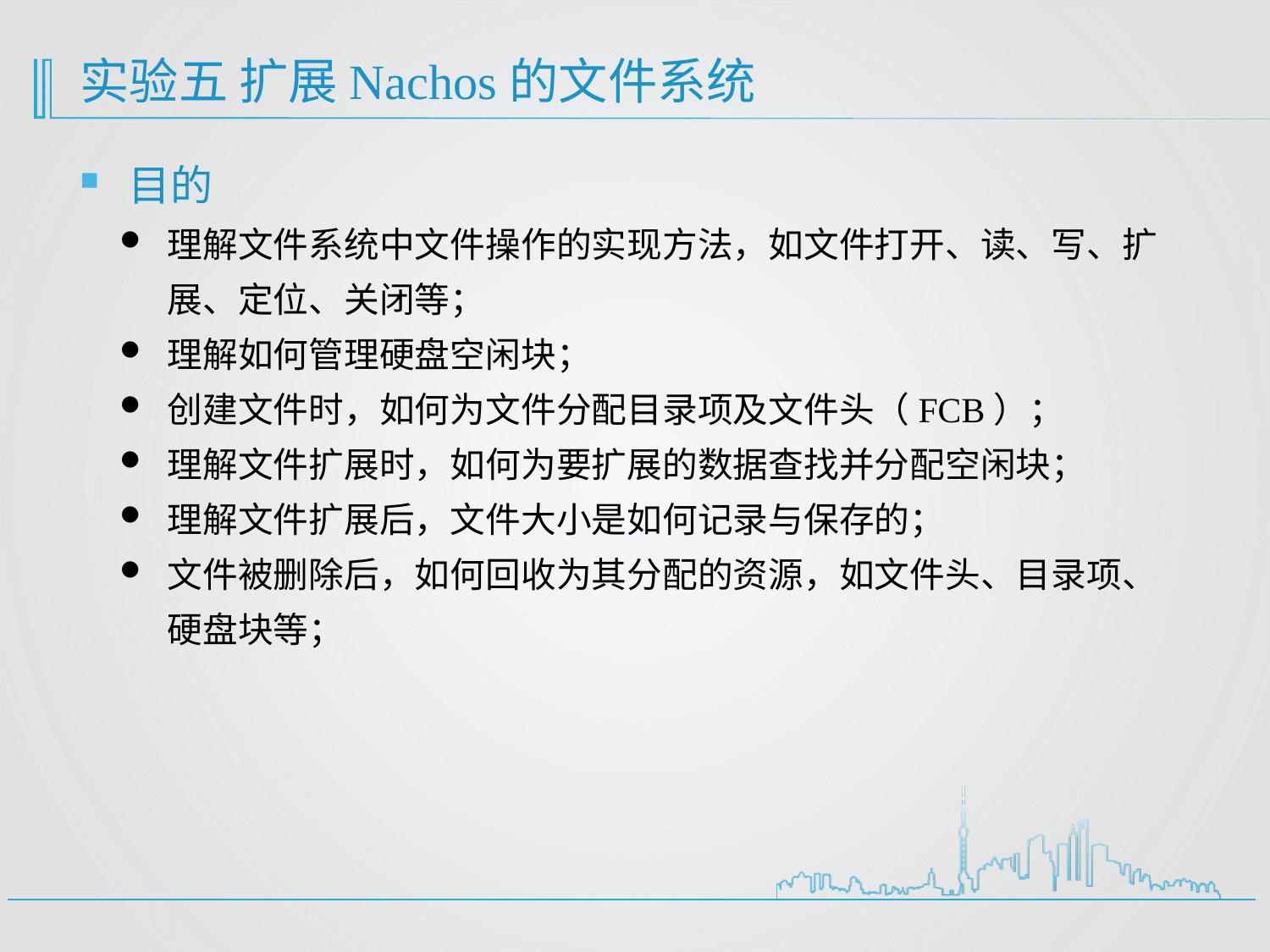

# 实验五 扩展Nachos的文件系统
目的
理解文件系统中文件操作的实现方法，如文件打开、读、写、扩展、定位、关闭等；
理解如何管理硬盘空闲块；
创建文件时，如何为文件分配目录项及文件头（FCB）；
理解文件扩展时，如何为要扩展的数据查找并分配空闲块；
理解文件扩展后，文件大小是如何记录与保存的；
文件被删除后，如何回收为其分配的资源，如文件头、目录项、硬盘块等；